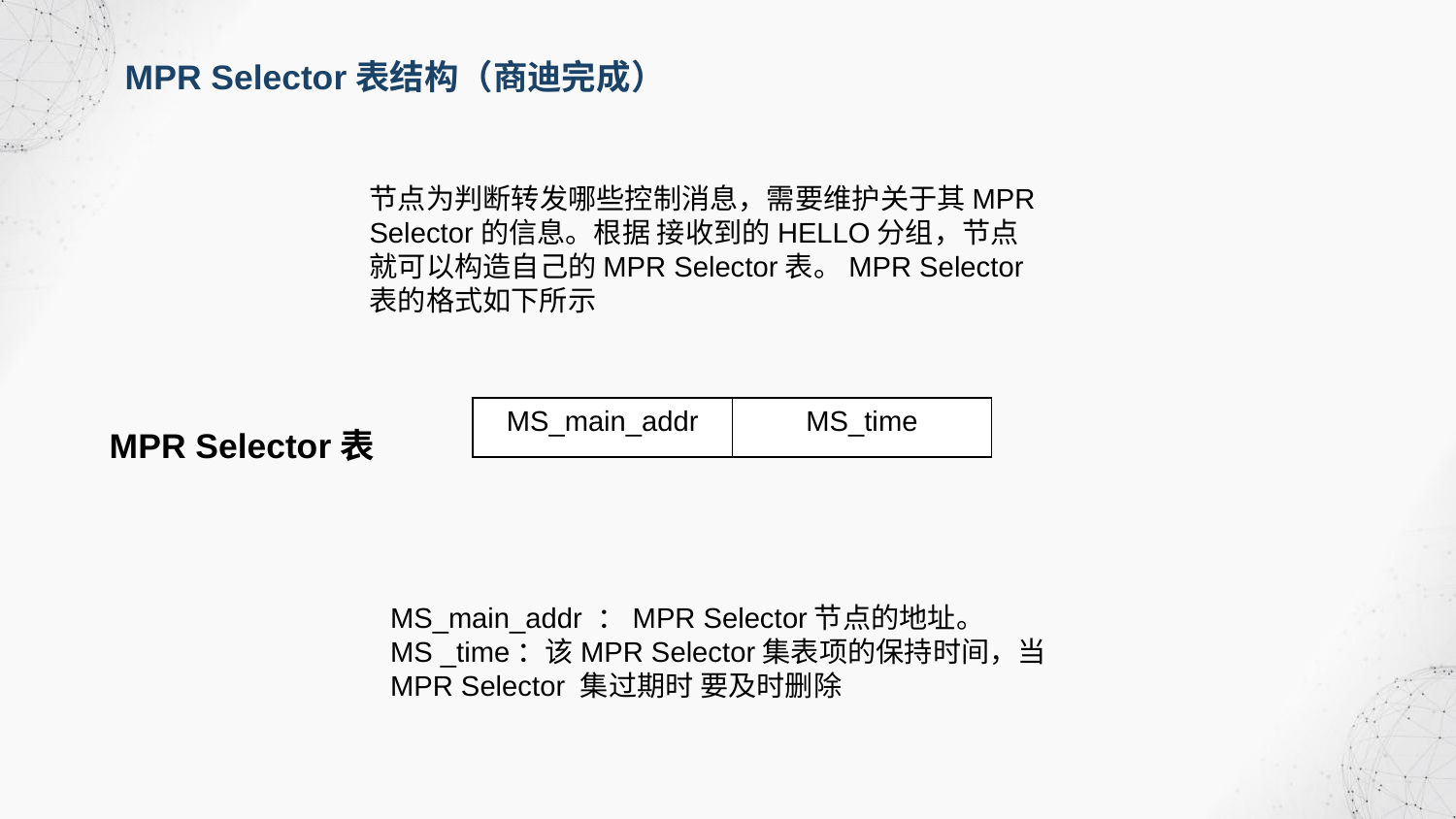

MPR Selector表结构（商迪完成）
节点为判断转发哪些控制消息，需要维护关于其MPR Selector的信息。根据 接收到的HELLO分组，节点就可以构造自己的MPR Selector表。MPR Selector 表的格式如下所示
| MS\_main\_addr | MS\_time |
| --- | --- |
MPR Selector表
MS_main_addr ：MPR Selector节点的地址。
MS _time：该MPR Selector集表项的保持时间，当MPR Selector 集过期时 要及时删除